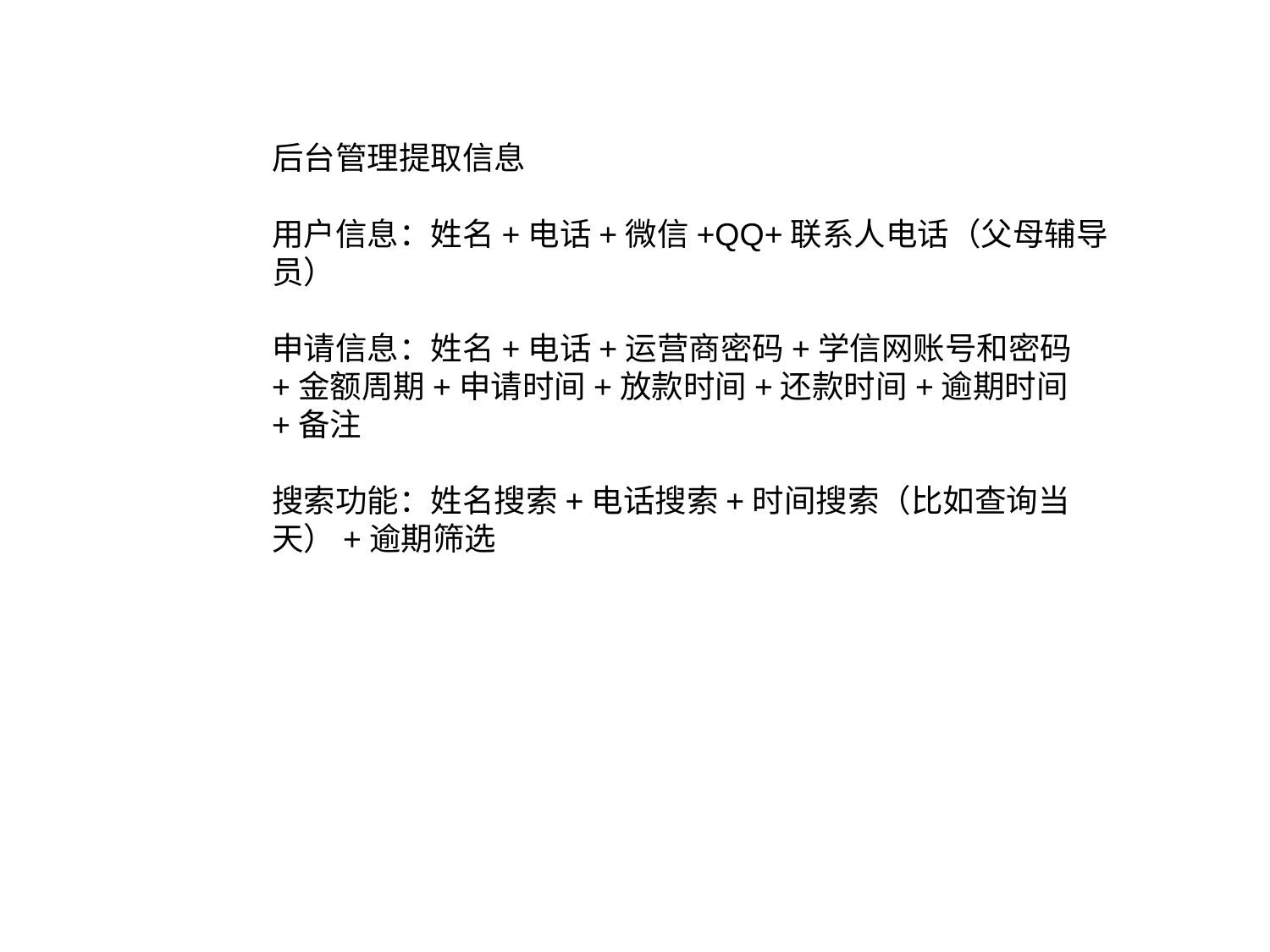

后台管理提取信息

用户信息：姓名+电话+微信+QQ+联系人电话（父母辅导员）

申请信息：姓名+电话+运营商密码+学信网账号和密码+金额周期+申请时间+放款时间+还款时间+逾期时间+备注

搜索功能：姓名搜索+电话搜索+时间搜索（比如查询当天）+逾期筛选